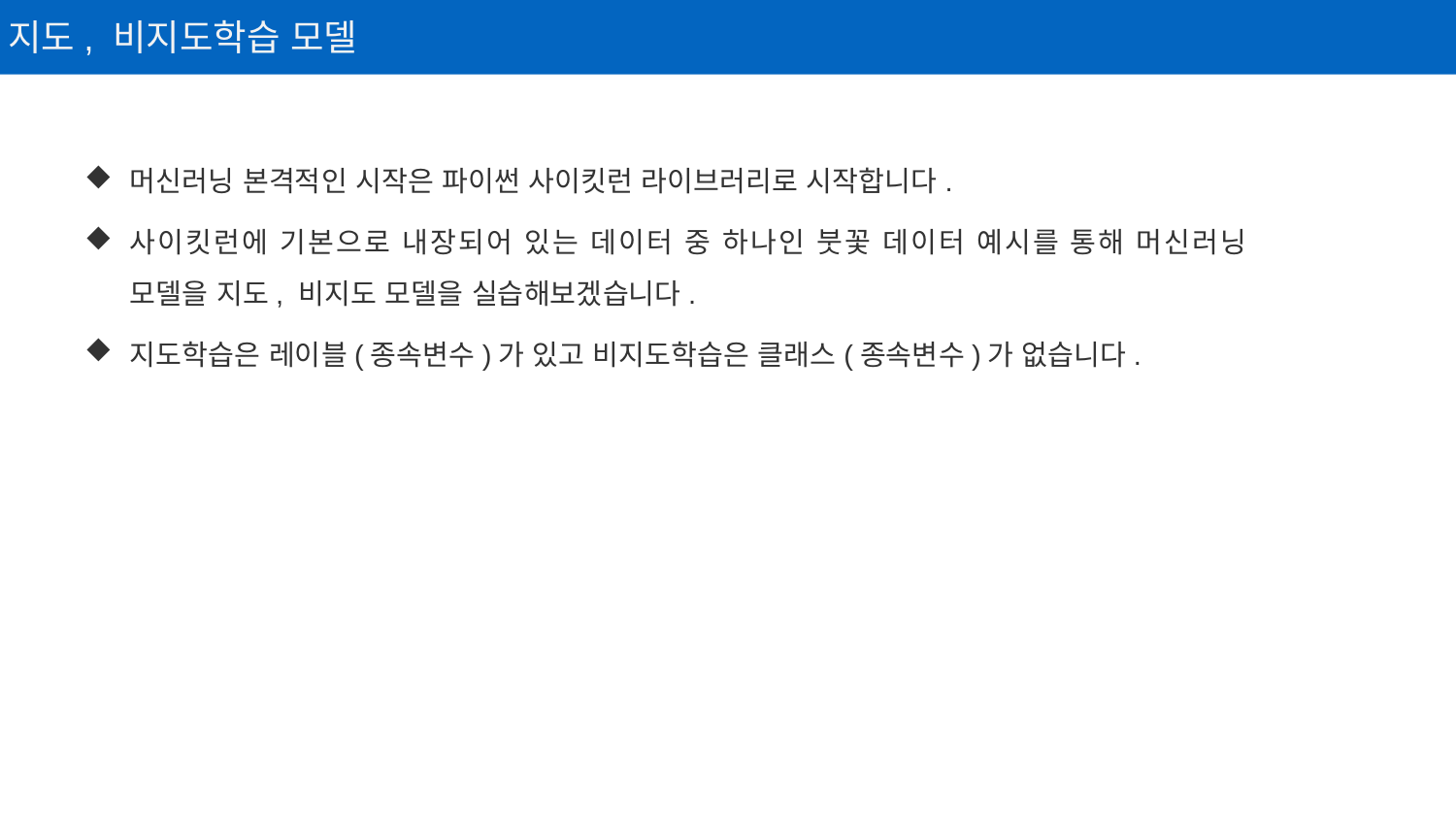

지도, 비지도학습 모델

머신러닝 본격적인 시작은 파이썬 사이킷런 라이브러리로 시작합니다.
사이킷런에 기본으로 내장되어 있는 데이터 중 하나인 붓꽃 데이터 예시를 통해 머신러닝 모델을 지도, 비지도 모델을 실습해보겠습니다.
지도학습은 레이블(종속변수)가 있고 비지도학습은 클래스(종속변수)가 없습니다.